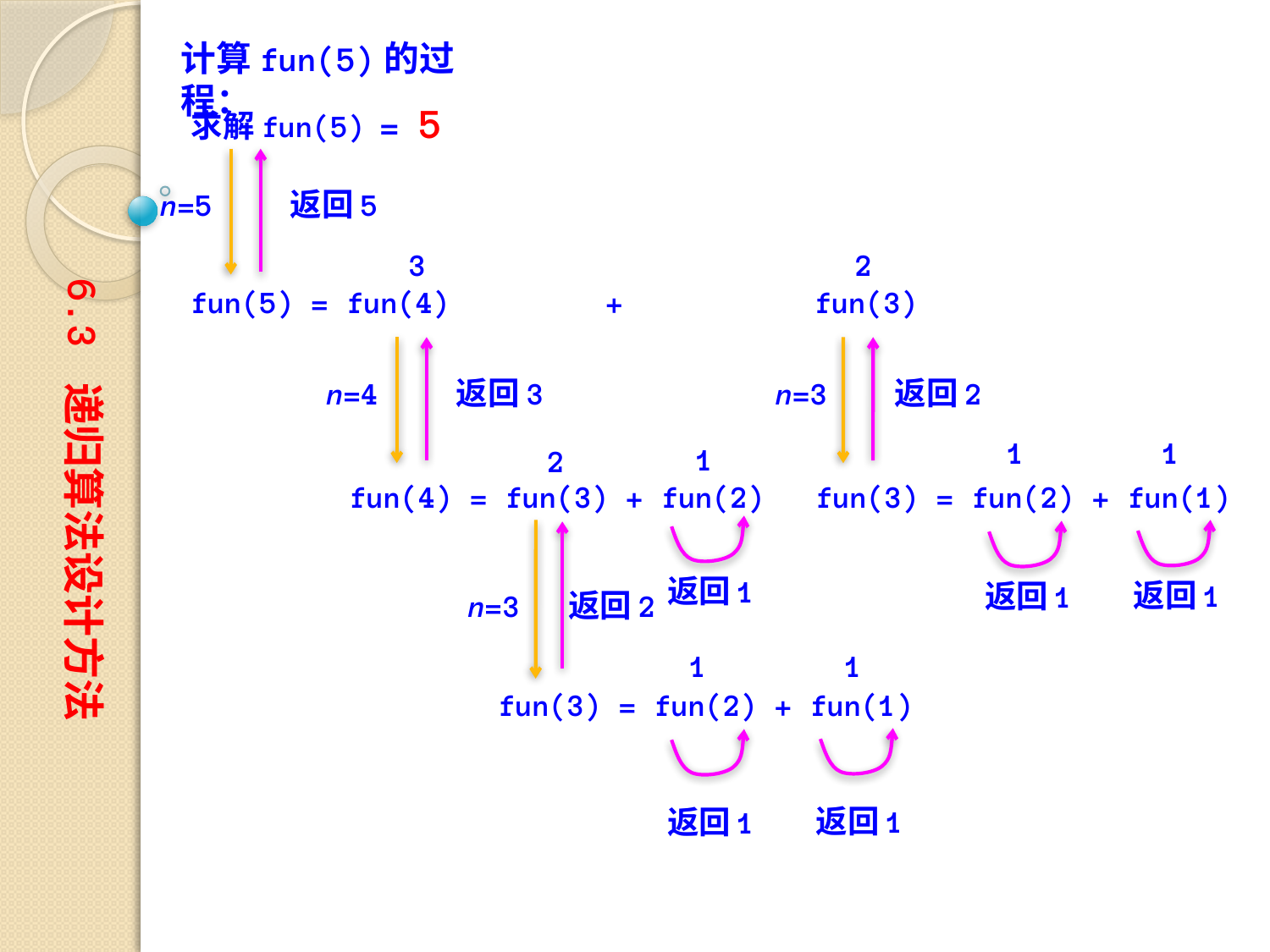

计算fun(5)的过程：
= 5
返回5
求解fun(5)
n=5
fun(5) = fun(4)         +           fun(3)
3
返回3
2
返回2
6.3 递归算法设计方法
n=4
fun(4) = fun(3) + fun(2)
n=3
fun(3) = fun(2) + fun(1)
1

返回1
1

返回1
1

返回1
2
返回2
n=3
fun(3) = fun(2) + fun(1)
1

返回1
1

返回1